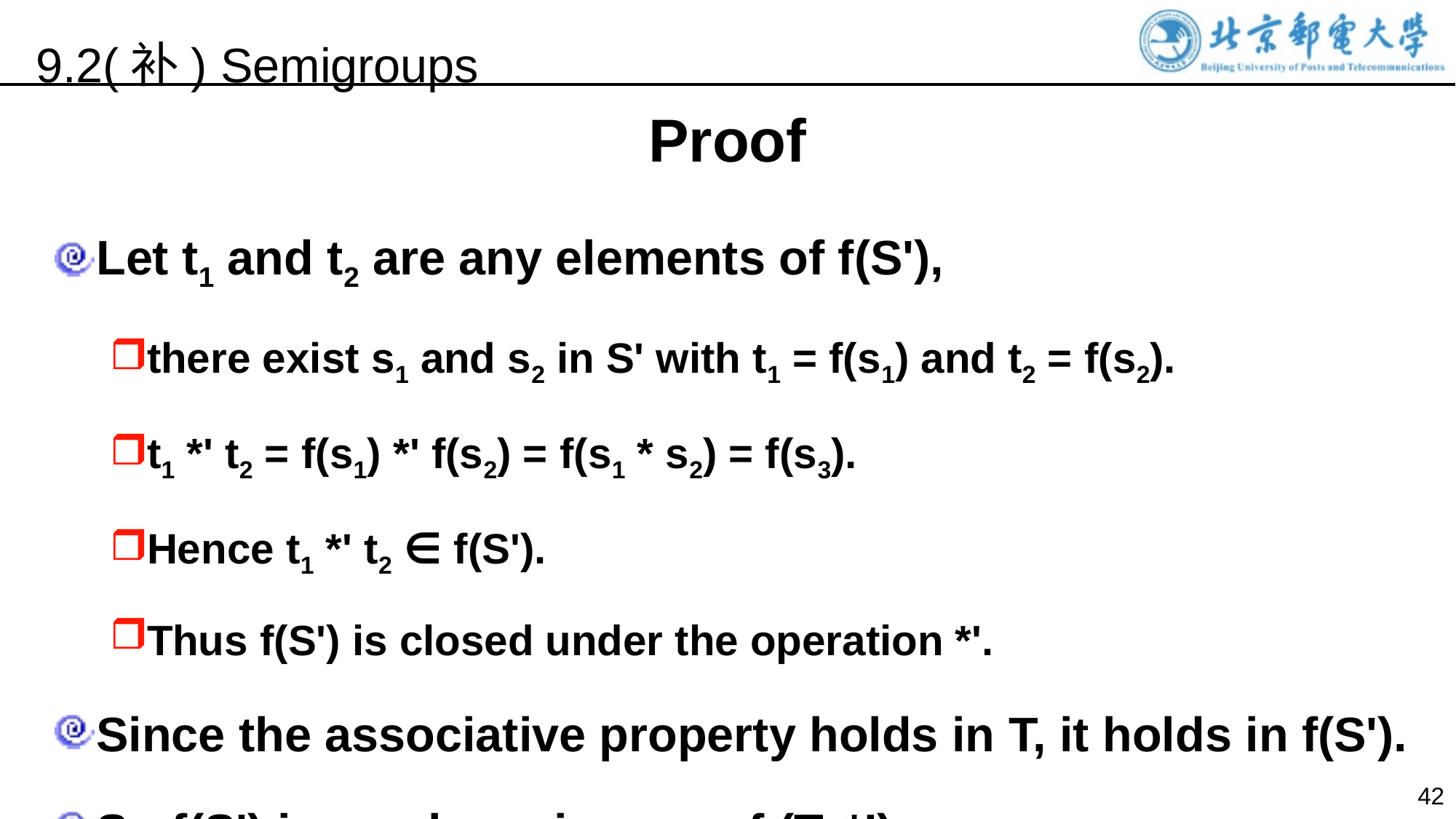

9.2(补) Semigroups
Proof
Let t1 and t2 are any elements of f(S'),
there exist s1 and s2 in S' with t1 = f(s1) and t2 = f(s2).
t1 *' t2 = f(s1) *' f(s2) = f(s1 * s2) = f(s3).
Hence t1 *' t2 ∈ f(S').
Thus f(S') is closed under the operation *'.
Since the associative property holds in T, it holds in f(S').
So f(S') is a subsemigroup of (T. *’)